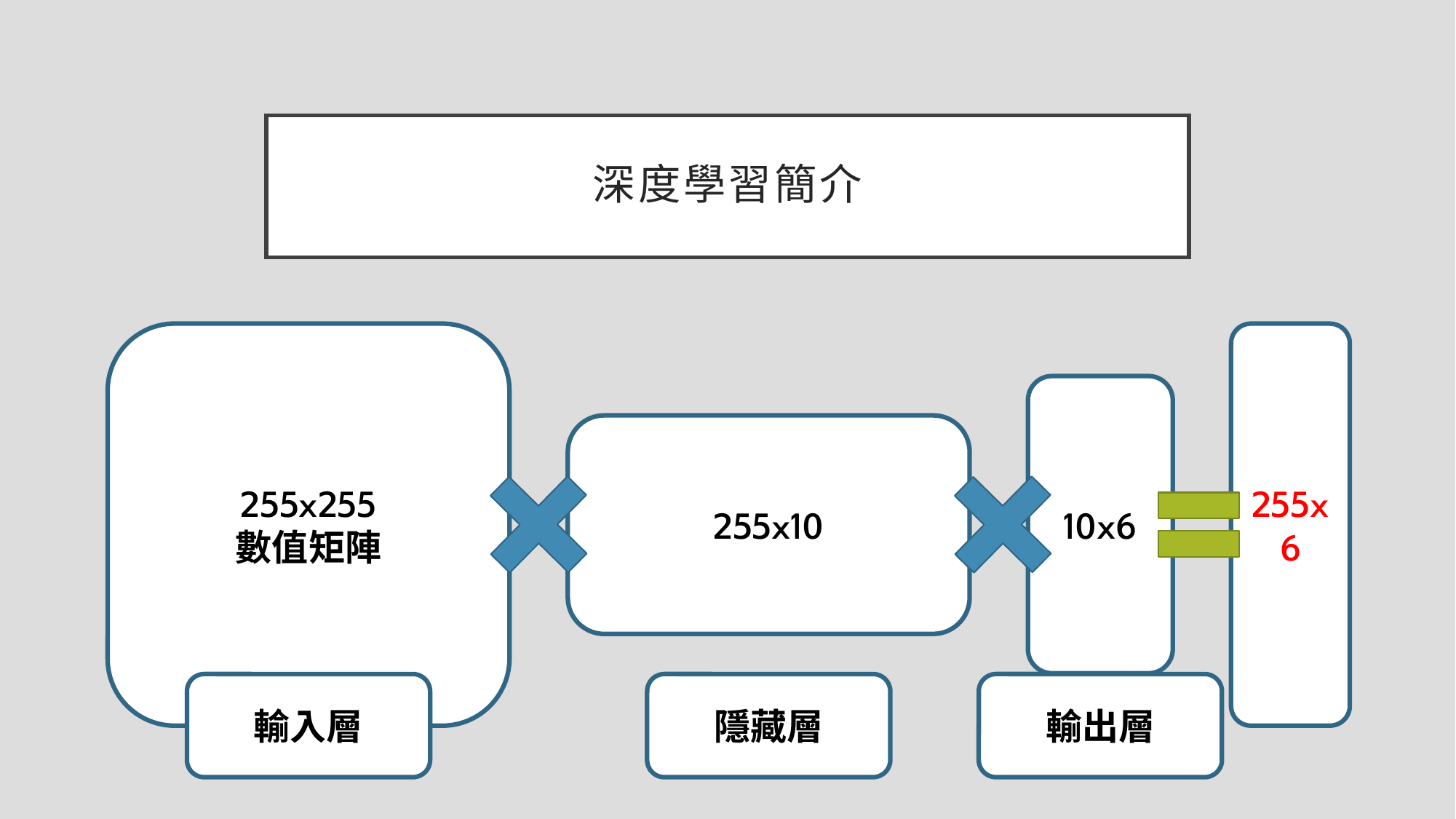

# 深度學習簡介
255x255
數值矩陣
255x6
10x6
255x10

輸入層
隱藏層
輸出層